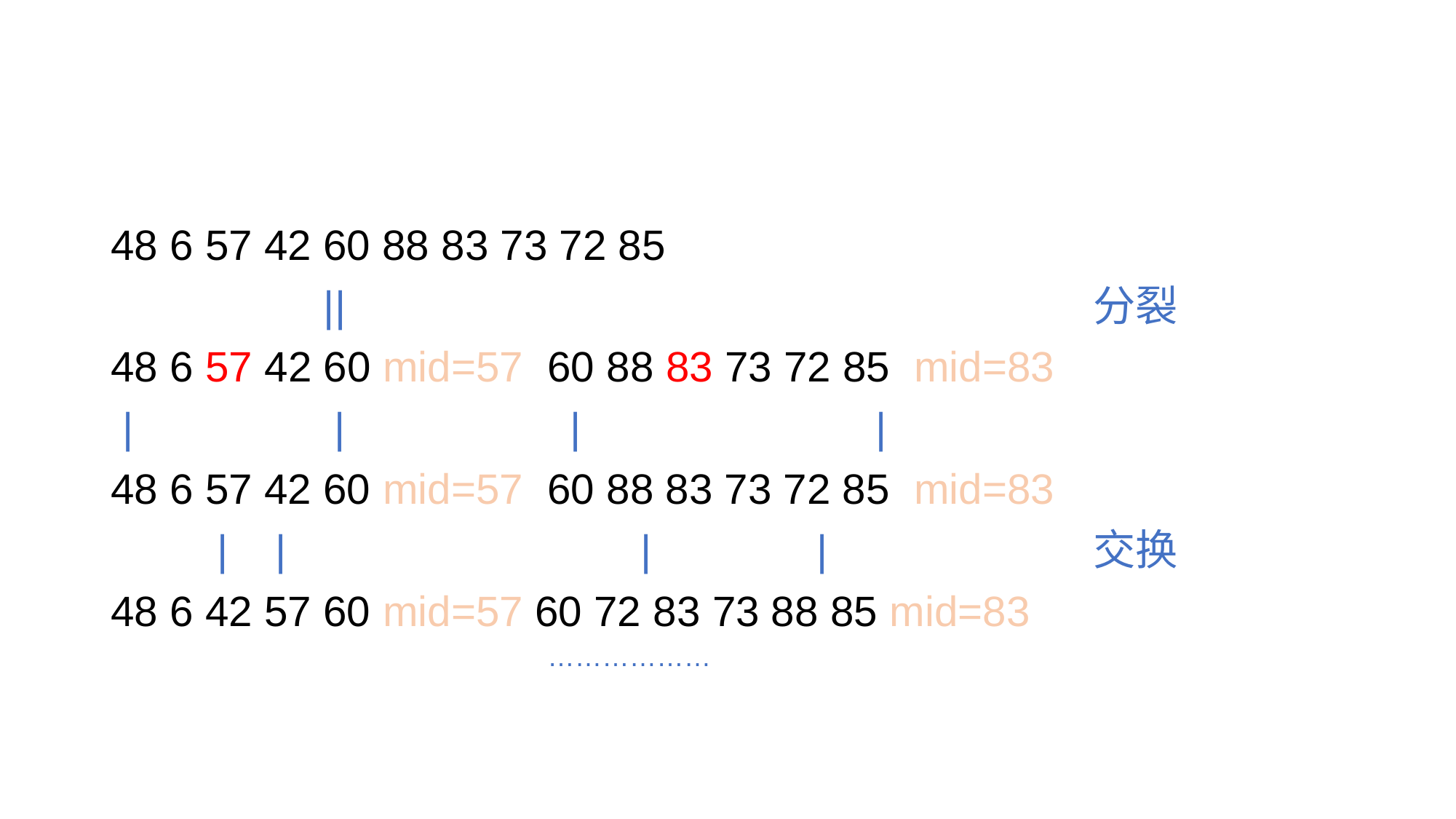

#
48 6 57 42 60 88 83 73 72 85
                  ||							分裂
48 6 57 42 60 mid=57	60 88 83 73 72 85  mid=83
 |                 |                   |                         |
48 6 57 42 60 mid=57	60 88 83 73 72 85  mid=83
         |    |                   　       |              |         		交换
48 6 42 57 60 mid=57 60 72 83 73 88 85 mid=83
………………